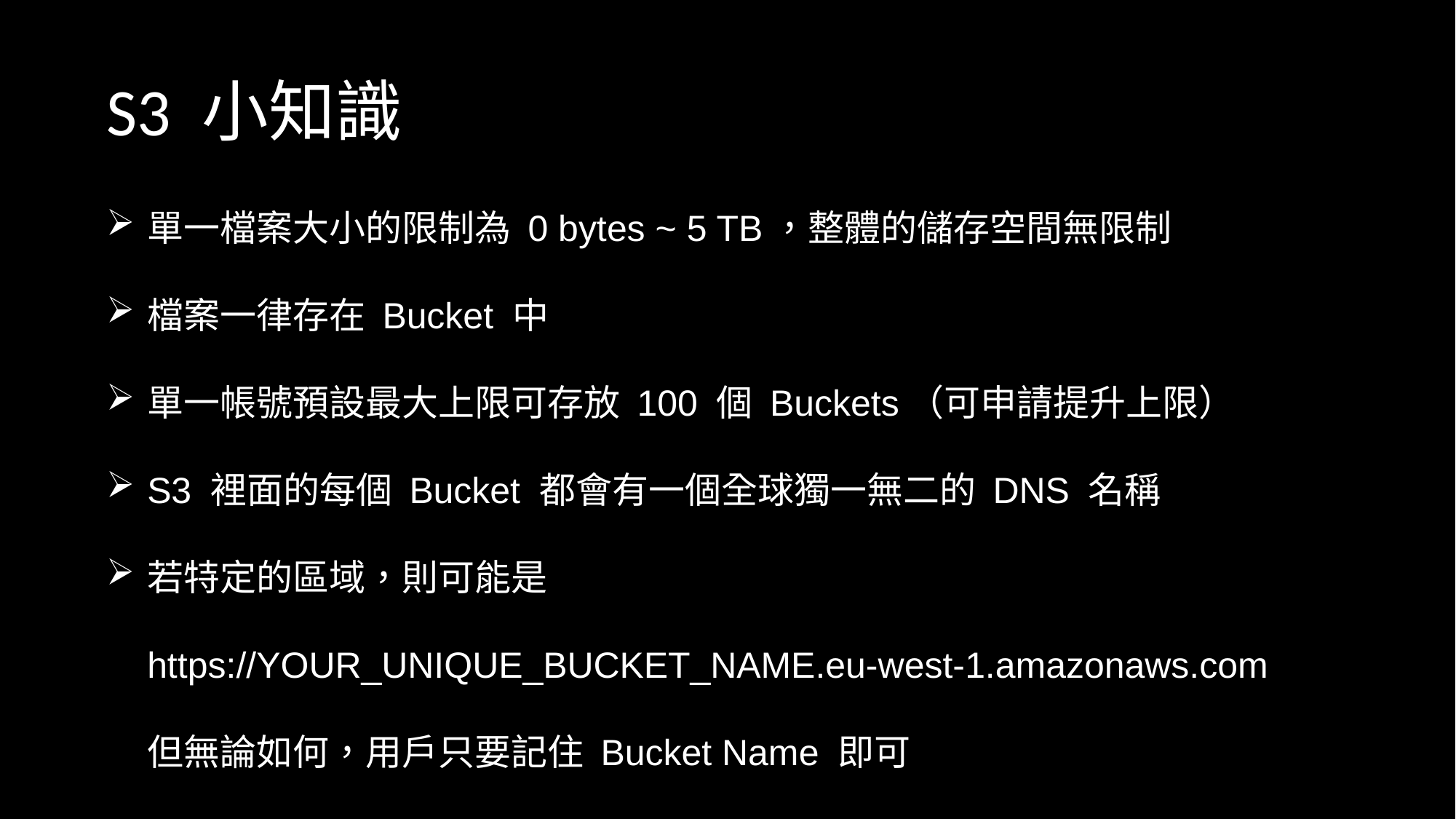

S3 小知識
單一檔案大小的限制為 0 bytes ~ 5 TB，整體的儲存空間無限制
檔案一律存在 Bucket 中
單一帳號預設最大上限可存放 100 個 Buckets（可申請提升上限）
S3 裡面的每個 Bucket 都會有一個全球獨一無二的 DNS 名稱
若特定的區域，則可能是 
https://YOUR_UNIQUE_BUCKET_NAME.eu-west-1.amazonaws.com
但無論如何，用戶只要記住 Bucket Name 即可